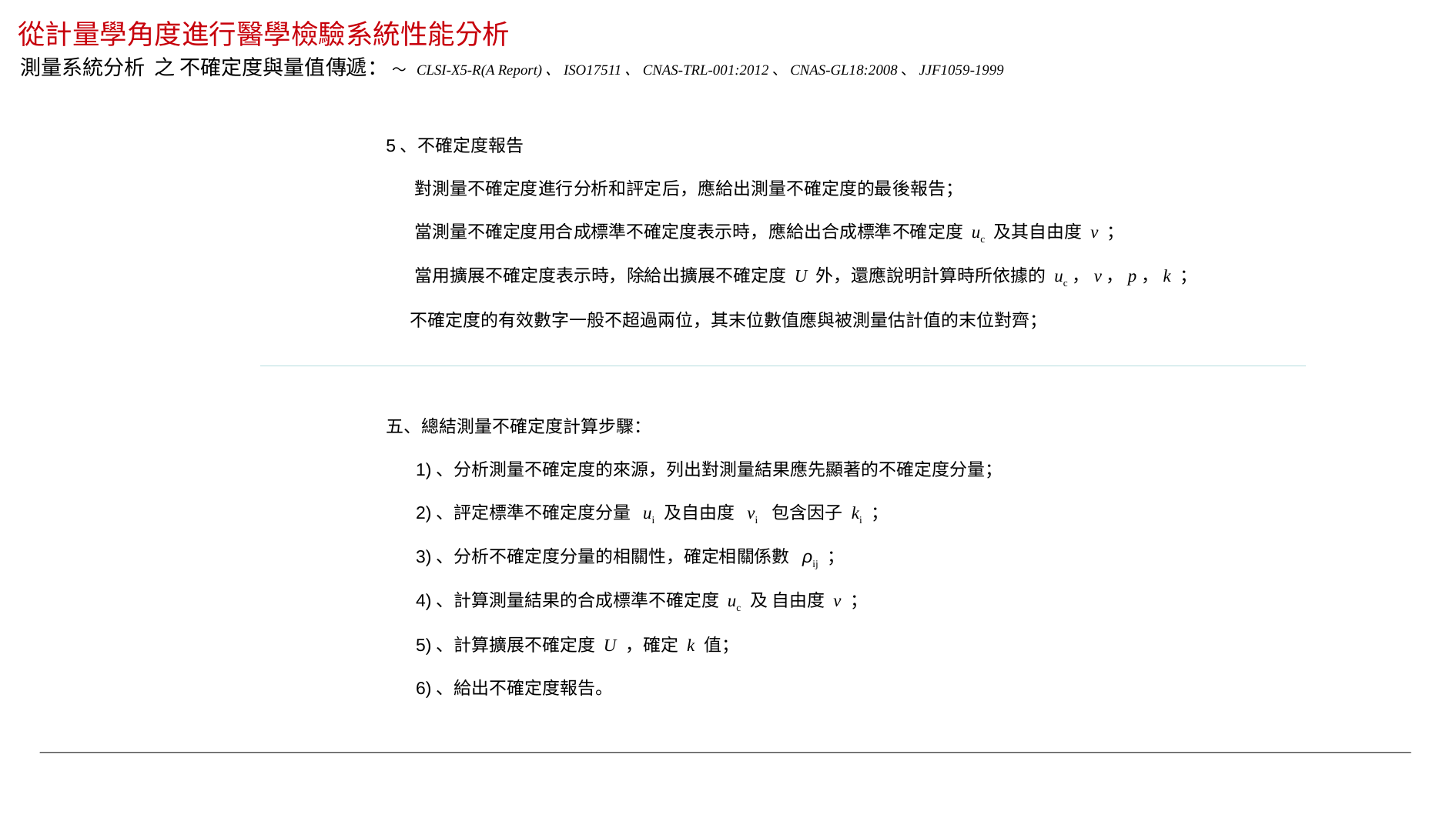

# 從計量學角度進行醫學檢驗系統性能分析
測量系統分析  之 不確定度與量值傳遞： ～ CLSI-X5-R(A Report)、ISO17511、CNAS-TRL-001:2012、CNAS-GL18:2008、JJF1059-1999
5、不確定度報告
      對測量不確定度進行分析和評定后，應給出測量不確定度的最後報告；
      當測量不確定度用合成標準不確定度表示時，應給出合成標準不確定度 uc 及其自由度 v ；
      當用擴展不確定度表示時，除給出擴展不確定度 U 外，還應說明計算時所依據的 uc，v，p，k ；
     不確定度的有效數字一般不超過兩位，其末位數值應與被測量估計值的末位對齊；
五、總結測量不確定度計算步驟：
      1)、分析測量不確定度的來源，列出對測量結果應先顯著的不確定度分量；
      2)、評定標準不確定度分量  ui  及自由度  vi  包含因子 ki ；
      3)、分析不確定度分量的相關性，確定相關係數  ρij ；
      4)、計算測量結果的合成標準不確定度 uc 及 自由度 v ；
      5)、計算擴展不確定度 U ，確定 k 值；
      6)、給出不確定度報告。